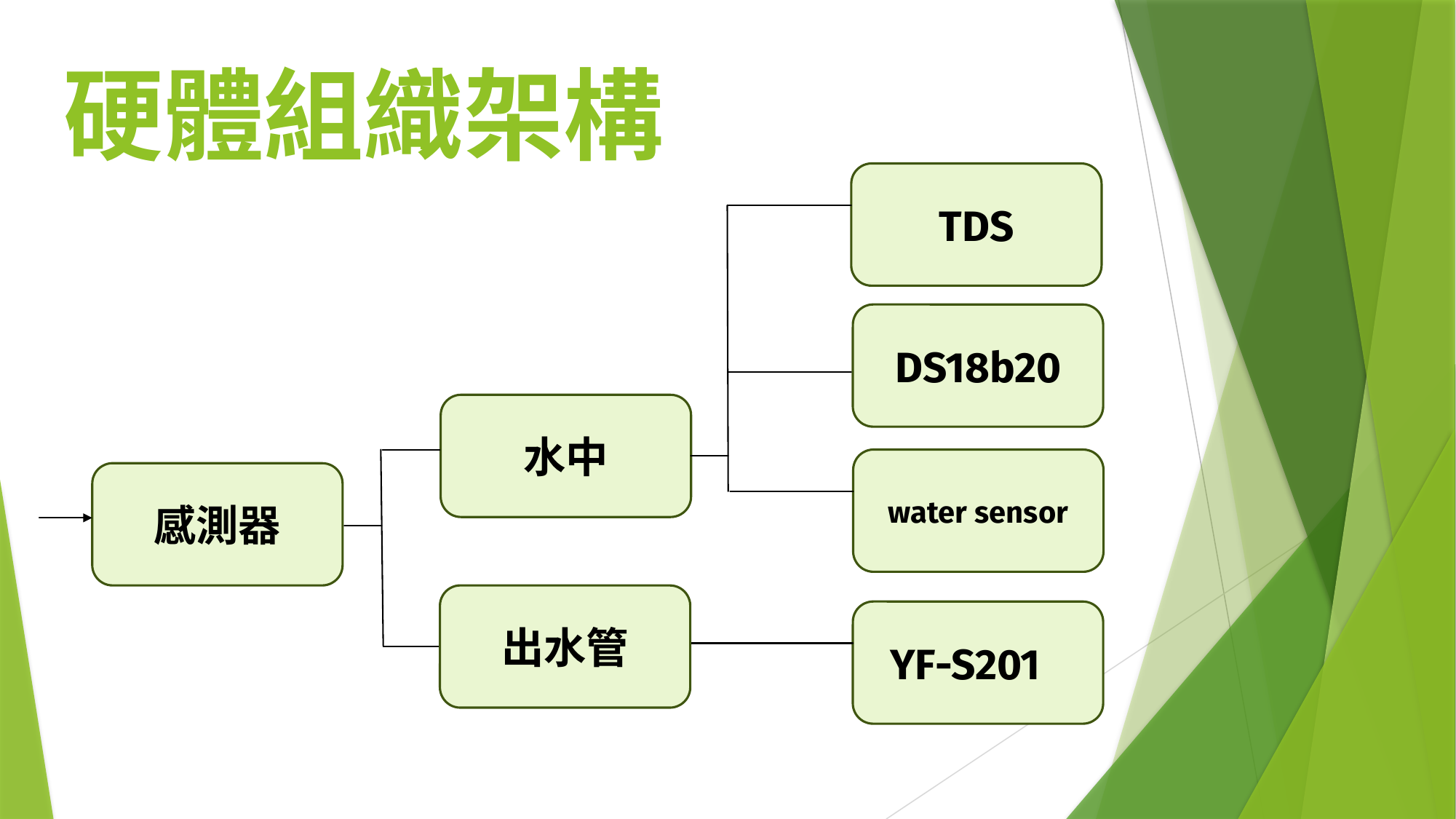

硬體組織架構
TDS
DS18b20
水中
water sensor
感測器
出水管
YF-S201